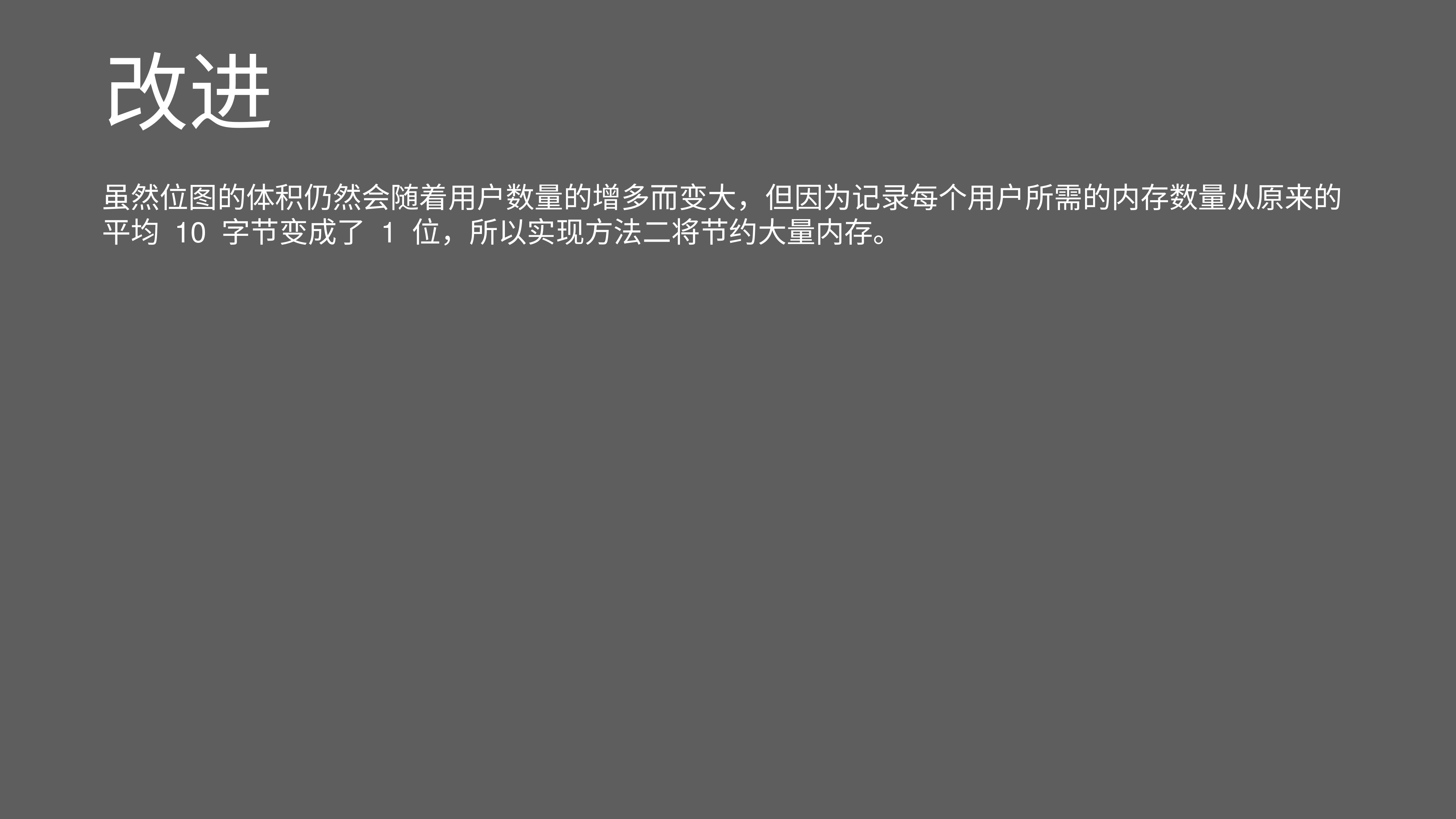

# 改进
虽然位图的体积仍然会随着用户数量的增多而变大，但因为记录每个用户所需的内存数量从原来的平均 10 字节变成了 1 位，所以实现方法二将节约大量内存。